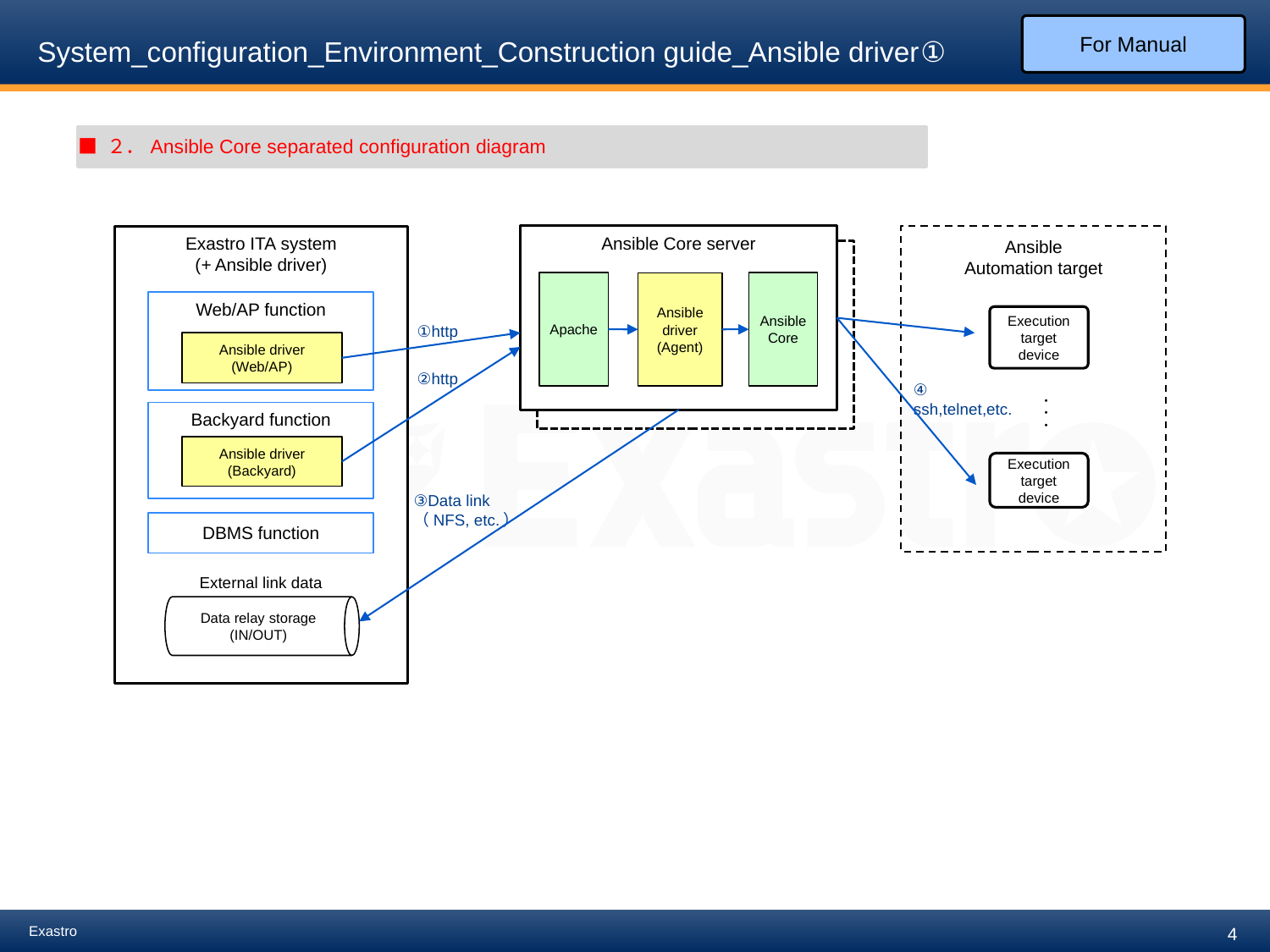

For Manual
# System_configuration_Environment_Construction guide_Ansible driver①
■ ２．Ansible Core separated configuration diagram
Ansible Core server
Ansible
Automation target
Exastro ITA system
(+ Ansible driver)

Apache
Ansible
Core
Ansible
driver
(Agent)
Web/AP function
Execution target device
①http
Ansible driver
(Web/AP)
②http
④
ssh,telnet,etc.
・・・
Backyard function
Ansible driver
(Backyard)
Execution target device
③Data link
（NFS, etc.）
DBMS function
Data relay storage
(IN/OUT)
External link data